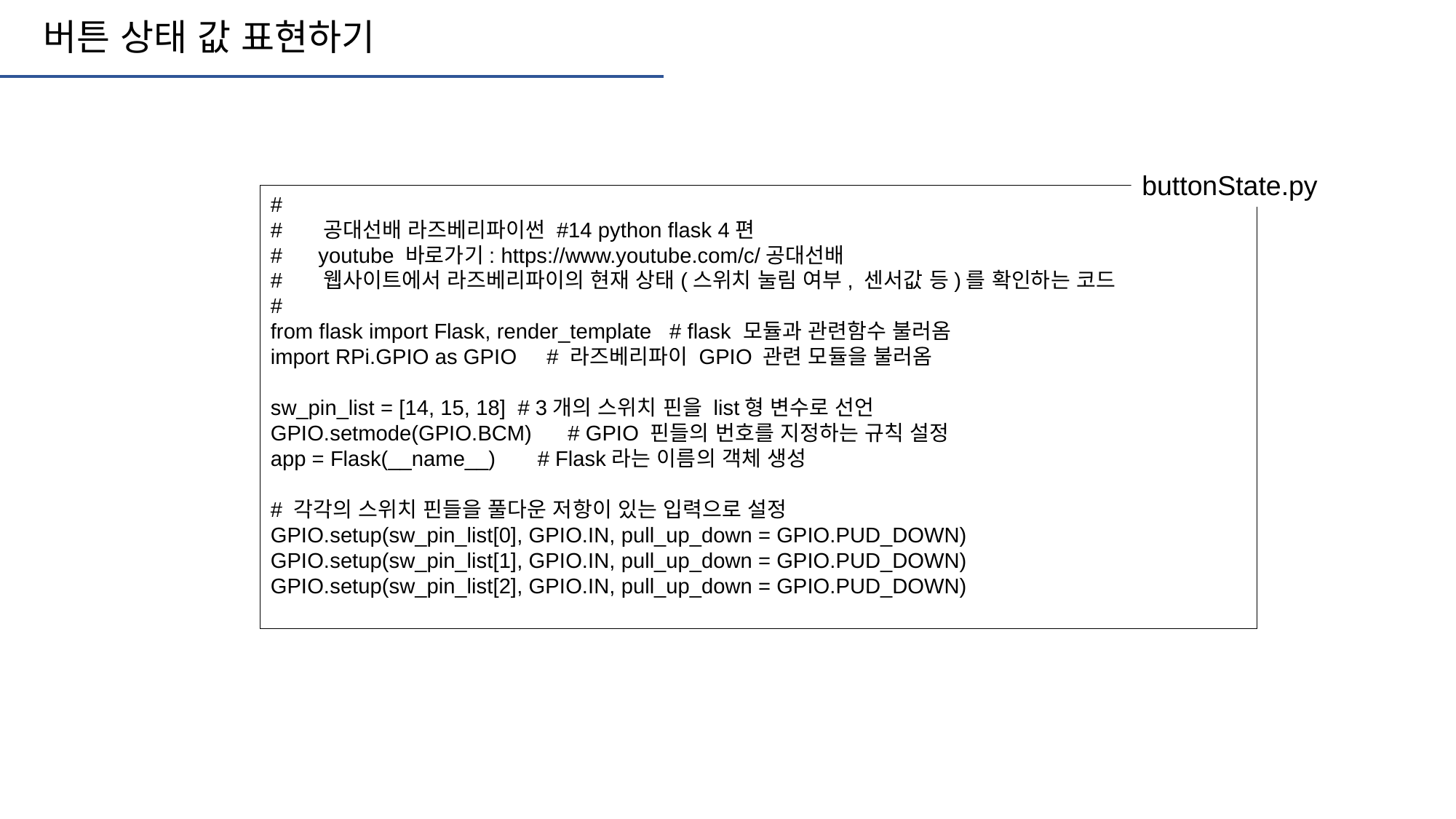

버튼 상태 값 표현하기
buttonState.py
#
#      공대선배 라즈베리파이썬 #14 python flask 4편
#      youtube 바로가기: https://www.youtube.com/c/공대선배
#      웹사이트에서 라즈베리파이의 현재 상태(스위치 눌림 여부, 센서값 등)를 확인하는 코드
#
from flask import Flask, render_template   # flask 모듈과 관련함수 불러옴
import RPi.GPIO as GPIO     # 라즈베리파이 GPIO 관련 모듈을 불러옴

sw_pin_list = [14, 15, 18]  # 3개의 스위치 핀을 list형 변수로 선언
GPIO.setmode(GPIO.BCM)      # GPIO 핀들의 번호를 지정하는 규칙 설정
app = Flask(__name__)       # Flask라는 이름의 객체 생성

# 각각의 스위치 핀들을 풀다운 저항이 있는 입력으로 설정
GPIO.setup(sw_pin_list[0], GPIO.IN, pull_up_down = GPIO.PUD_DOWN)
GPIO.setup(sw_pin_list[1], GPIO.IN, pull_up_down = GPIO.PUD_DOWN)
GPIO.setup(sw_pin_list[2], GPIO.IN, pull_up_down = GPIO.PUD_DOWN)